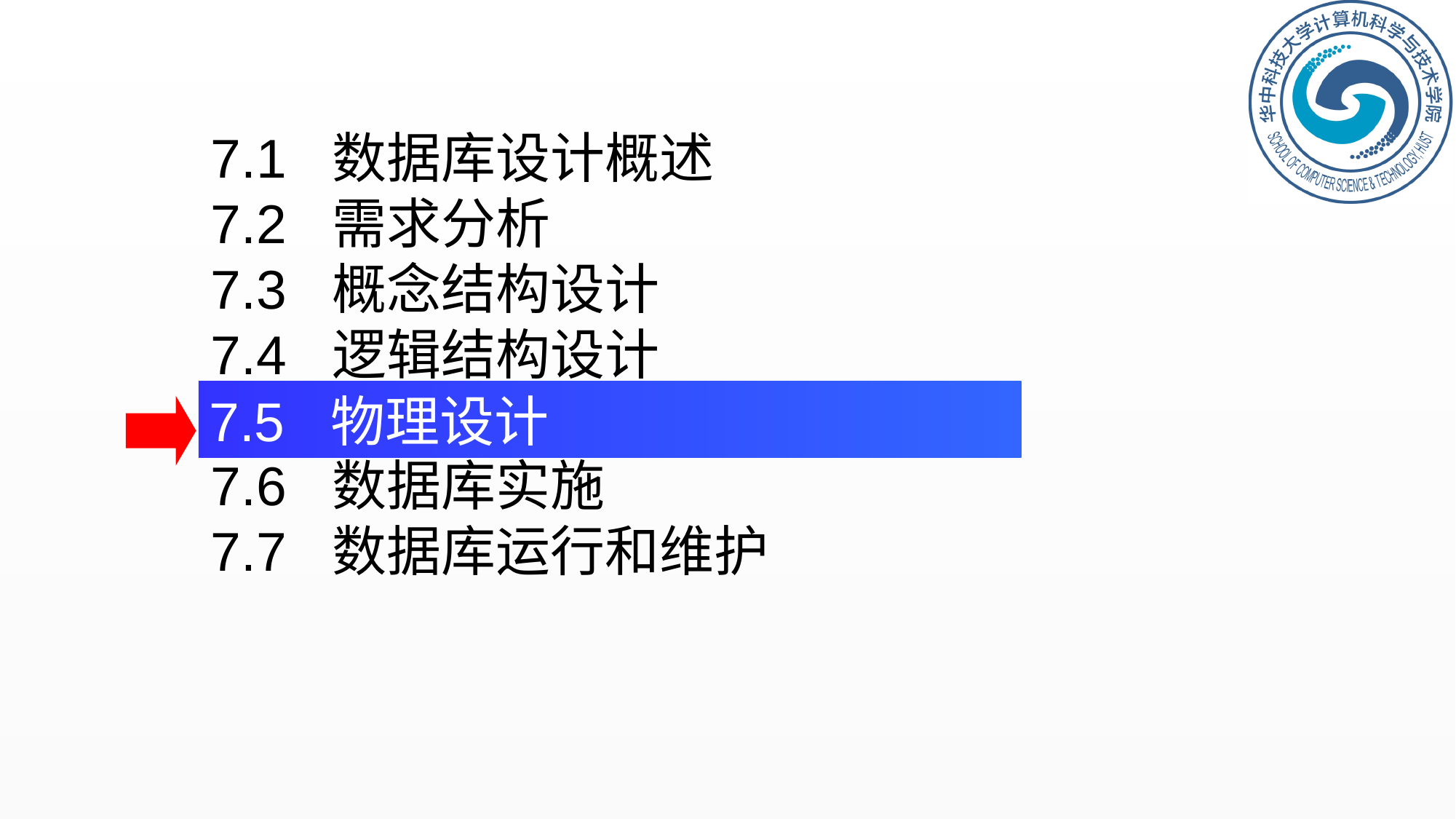

7.1 数据库设计概述
7.2 需求分析
7.3 概念结构设计
7.4 逻辑结构设计
7.5 物理设计
7.6 数据库实施
7.7 数据库运行和维护
7.5 物理设计